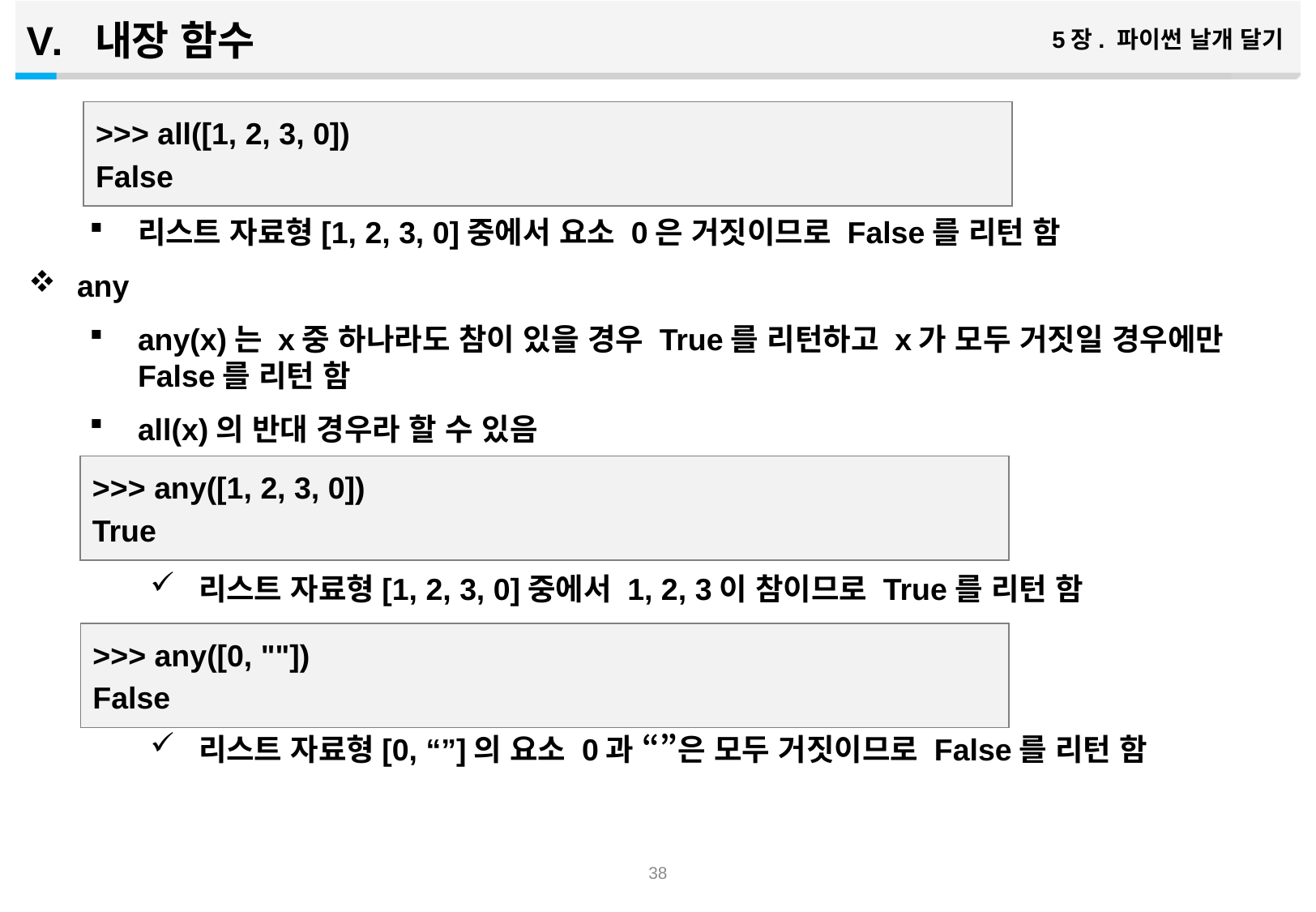

내장 함수
5장. 파이썬 날개 달기

리스트 자료형[1, 2, 3, 0]중에서 요소 0은 거짓이므로 False를 리턴 함
any
any(x)는 x중 하나라도 참이 있을 경우 True를 리턴하고 x가 모두 거짓일 경우에만 False를 리턴 함
all(x)의 반대 경우라 할 수 있음

리스트 자료형[1, 2, 3, 0]중에서 1, 2, 3이 참이므로 True를 리턴 함

리스트 자료형[0, “”]의 요소 0과 “”은 모두 거짓이므로 False를 리턴 함

>>> all([1, 2, 3, 0])
False
>>> any([1, 2, 3, 0])
True
>>> any([0, ""])
False
38